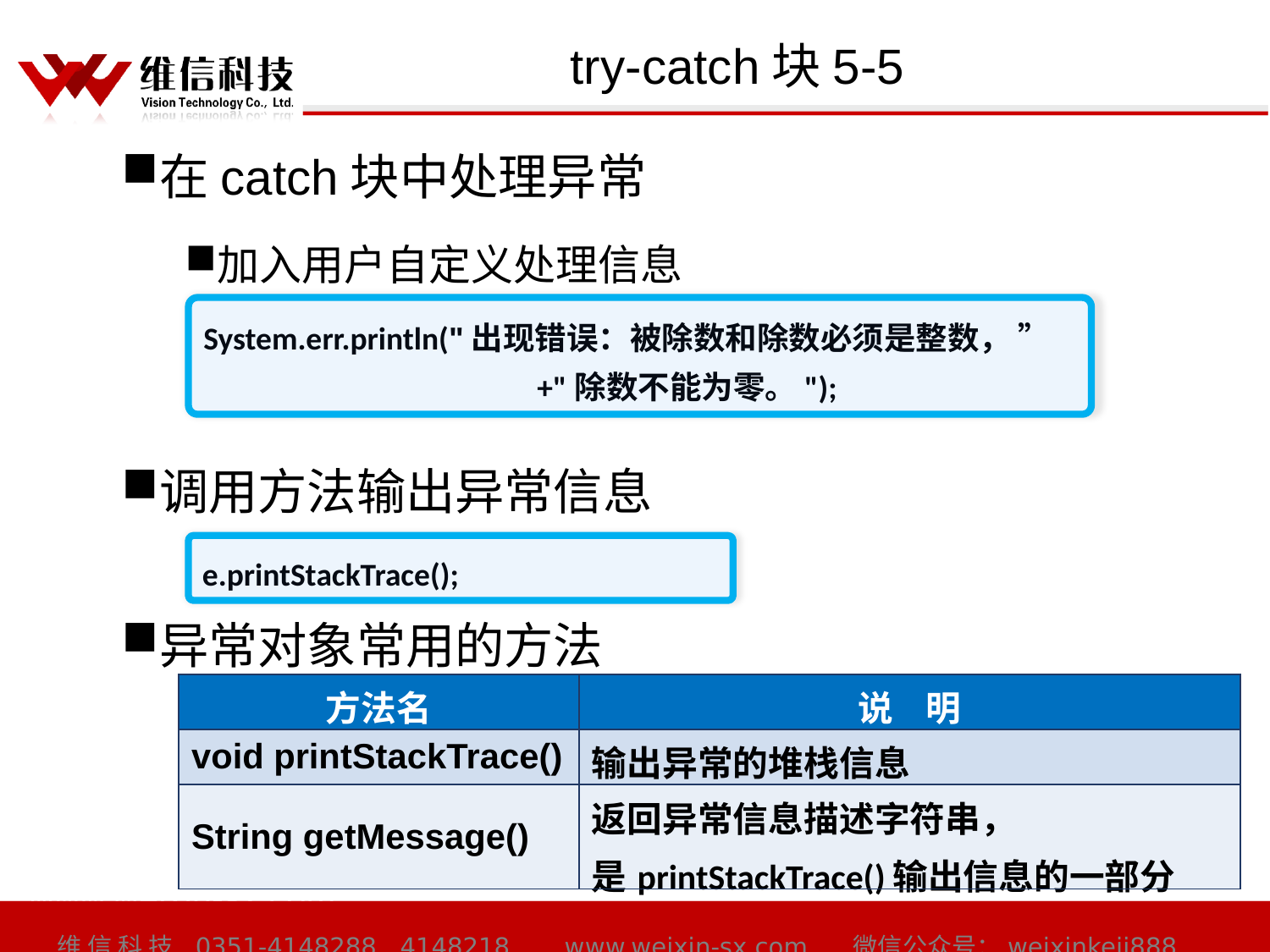

# try-catch块5-5
在catch块中处理异常
加入用户自定义处理信息

调用方法输出异常信息

异常对象常用的方法

System.err.println("出现错误：被除数和除数必须是整数， ” 			          +"除数不能为零。");
e.printStackTrace();
| 方法名 | 说 明 |
| --- | --- |
| void printStackTrace() | 输出异常的堆栈信息 |
| String getMessage() | 返回异常信息描述字符串， 是printStackTrace()输出信息的一部分 |